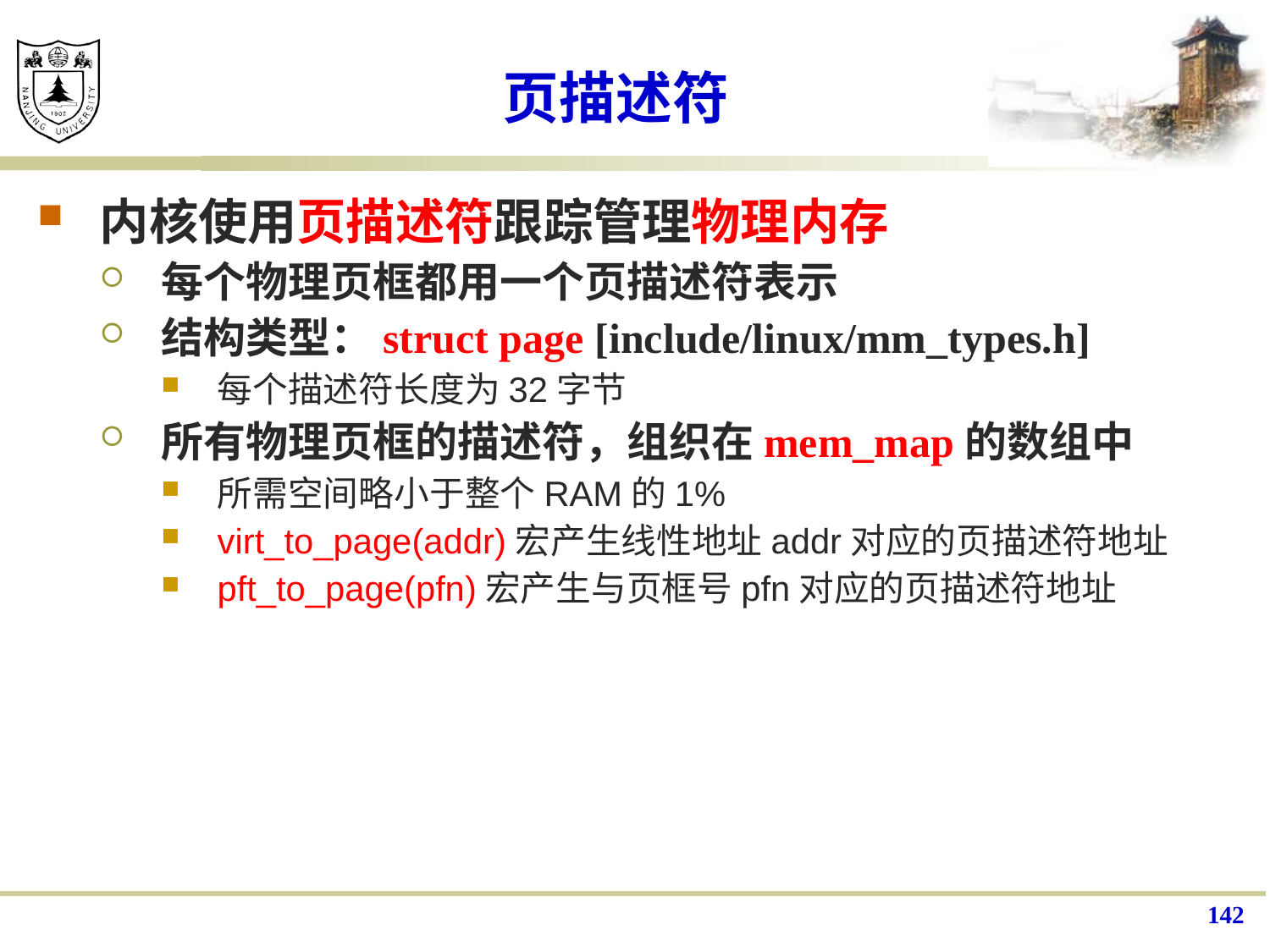

# 页描述符
内核使用页描述符跟踪管理物理内存
每个物理页框都用一个页描述符表示
结构类型：struct page [include/linux/mm_types.h]
每个描述符长度为32字节
所有物理页框的描述符，组织在mem_map的数组中
所需空间略小于整个RAM的1%
virt_to_page(addr)宏产生线性地址addr对应的页描述符地址
pft_to_page(pfn)宏产生与页框号pfn对应的页描述符地址
142